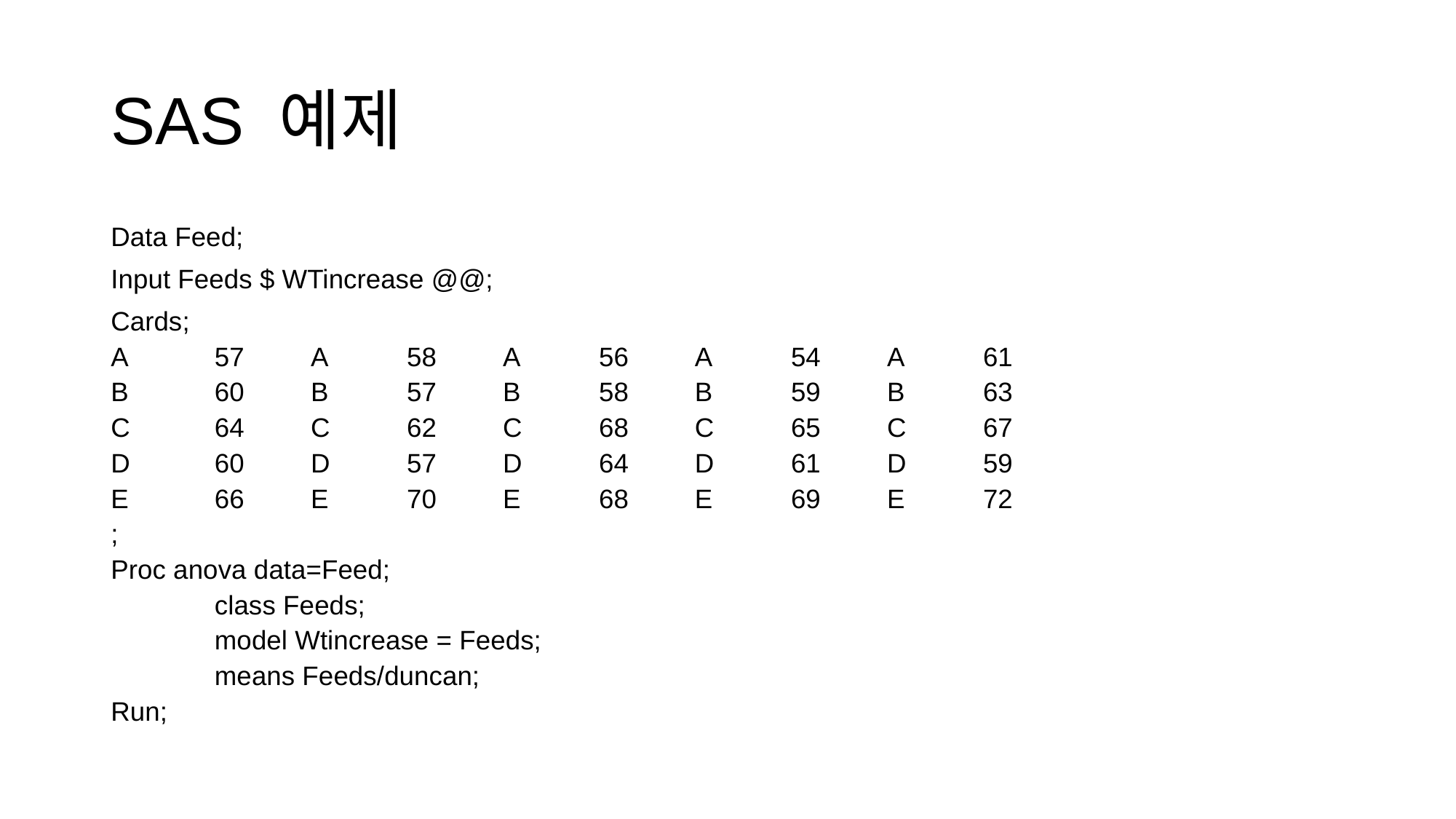

# SAS 예제
Data Feed;
Input Feeds $ WTincrease @@;
Cards;
A	57	A	58	A	56	A	54	A	61
B	60	B	57	B	58	B	59	B	63
C	64	C	62	C	68	C	65	C	67
D	60	D	57	D	64	D	61	D	59
E	66	E	70	E	68	E	69	E	72
;
Proc anova data=Feed;
	class Feeds;
	model Wtincrease = Feeds;
	means Feeds/duncan;
Run;